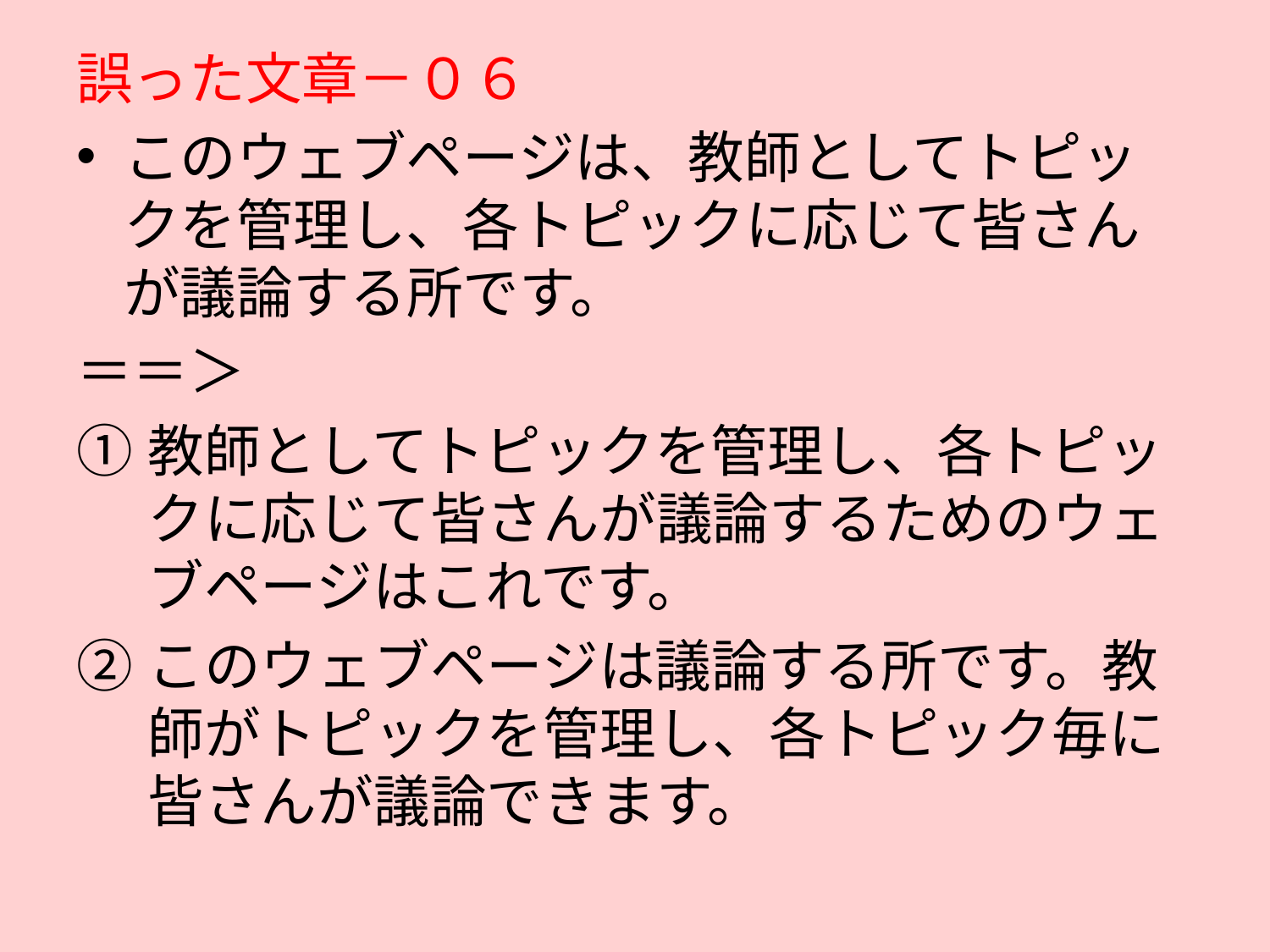

誤った文章－０６
このウェブページは、教師としてトピックを管理し、各トピックに応じて皆さんが議論する所です。
＝＝＞
教師としてトピックを管理し、各トピックに応じて皆さんが議論するためのウェブページはこれです。
このウェブページは議論する所です。教師がトピックを管理し、各トピック毎に皆さんが議論できます。